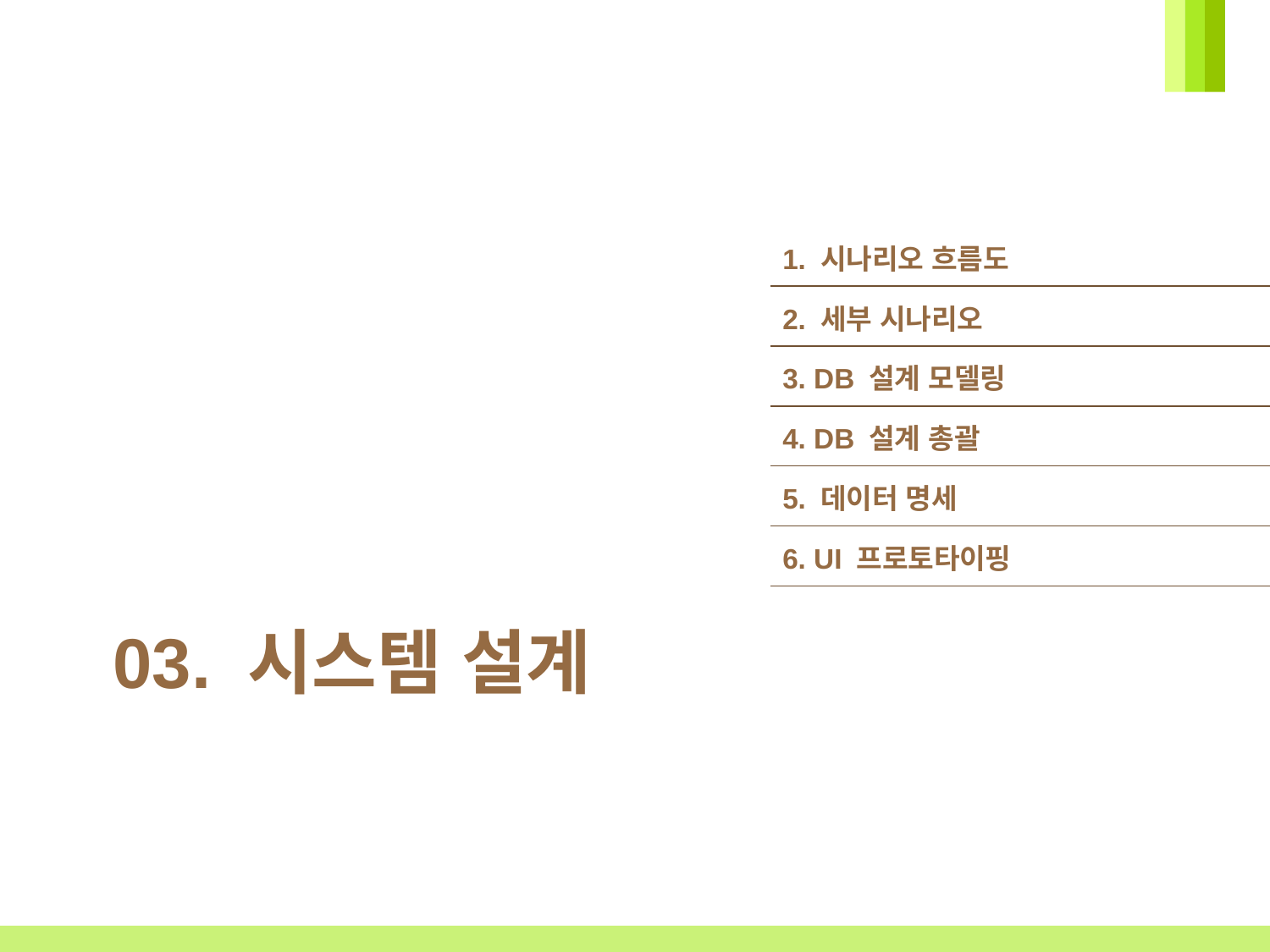

1. 시나리오 흐름도
2. 세부 시나리오
3. DB 설계 모델링

4. DB 설계 총괄
5. 데이터 명세
6. UI 프로토타이핑
# 03. 시스템 설계